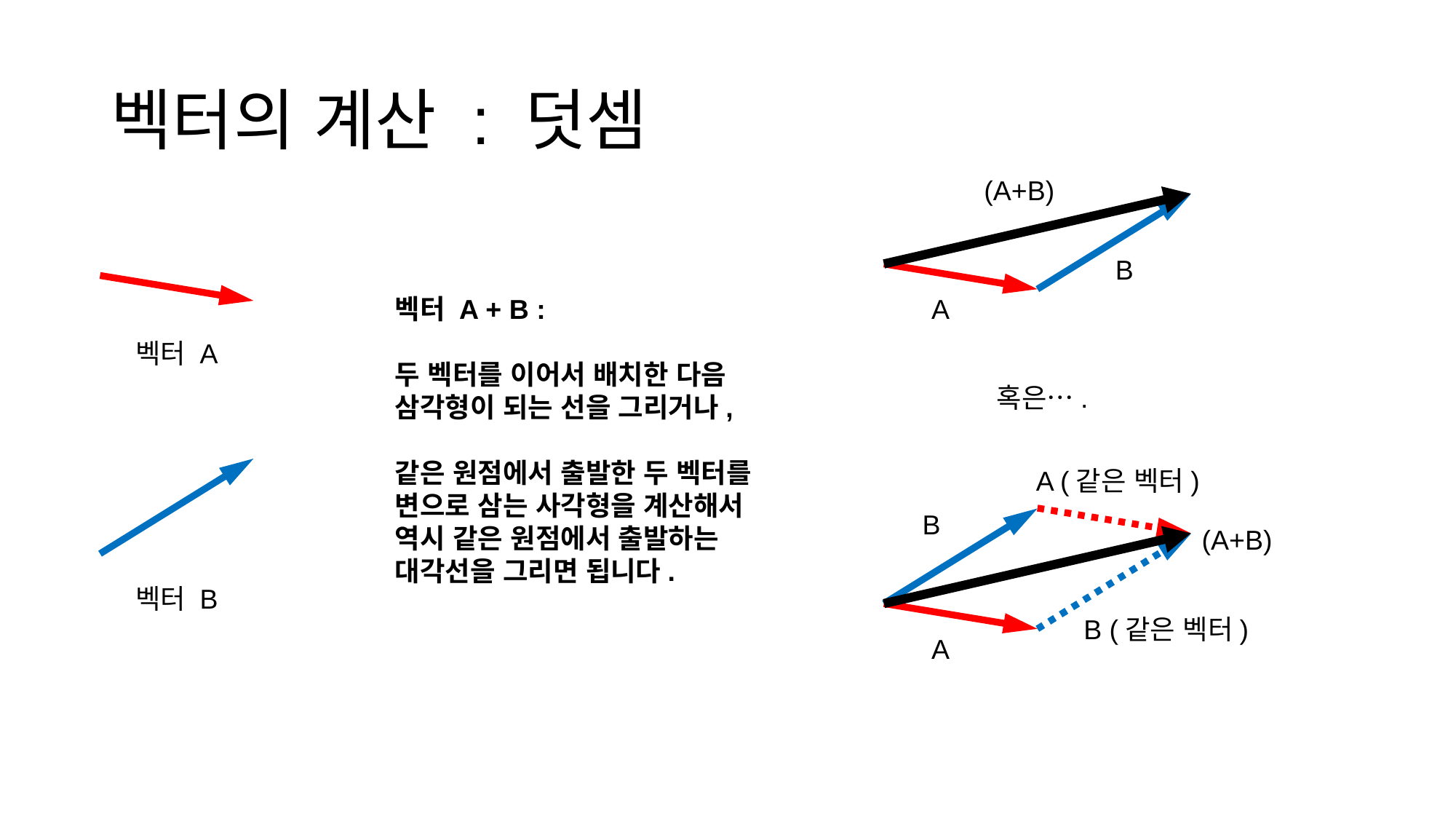

# 벡터의 계산 : 덧셈
(A+B)
B
벡터 A + B :

두 벡터를 이어서 배치한 다음
삼각형이 되는 선을 그리거나,

같은 원점에서 출발한 두 벡터를
변으로 삼는 사각형을 계산해서
역시 같은 원점에서 출발하는
대각선을 그리면 됩니다.
A
벡터 A
혹은….
A (같은 벡터)
B
(A+B)
벡터 B
B (같은 벡터)
A